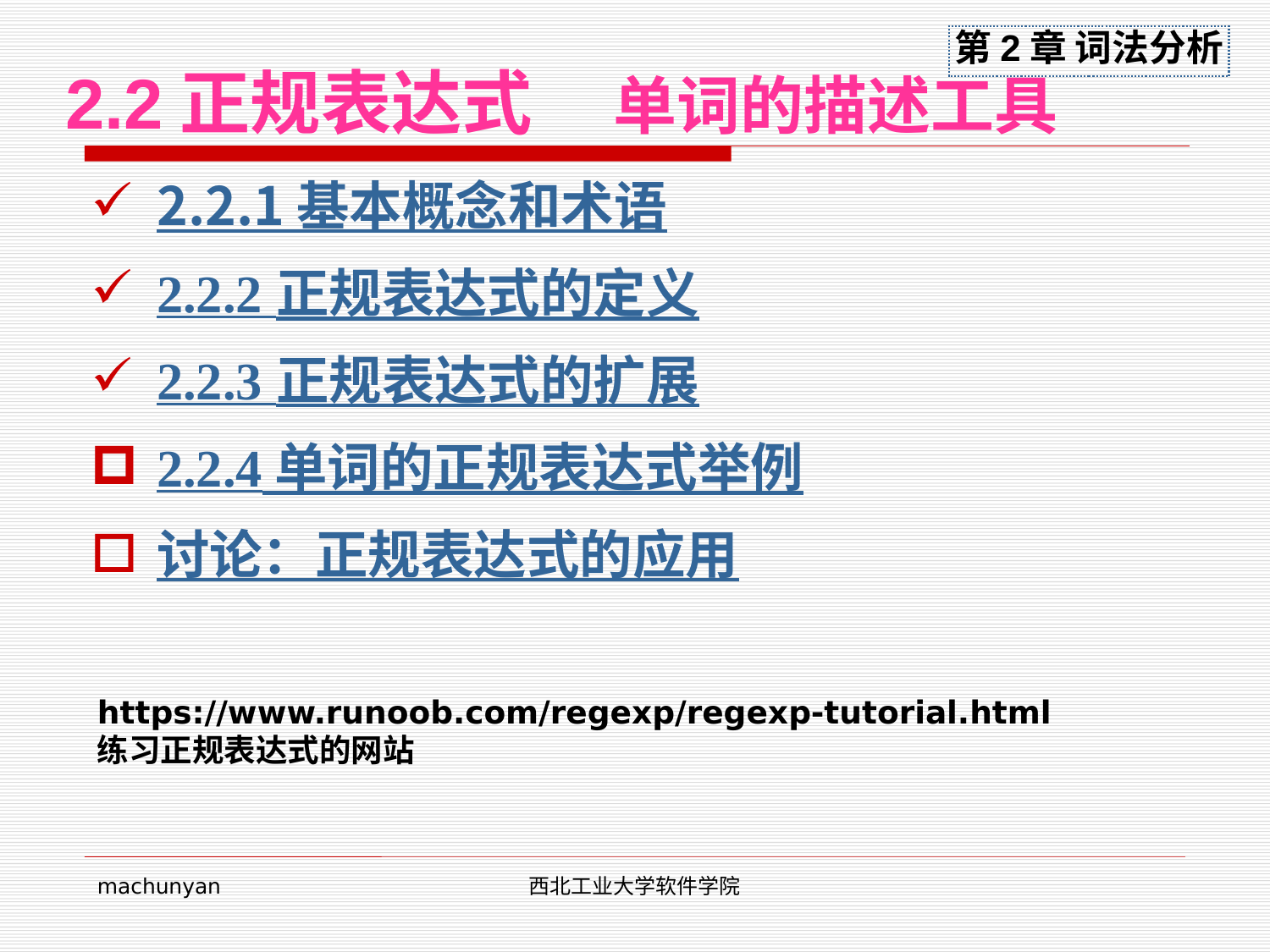

2.2正规表达式     单词的描述工具
2.2.1 基本概念和术语
2.2.2 正规表达式的定义
2.2.3 正规表达式的扩展
2.2.4 单词的正规表达式举例
讨论：正规表达式的应用

https://www.runoob.com/regexp/regexp-tutorial.html
练习正规表达式的网站
machunyan

西北工业大学软件学院
36